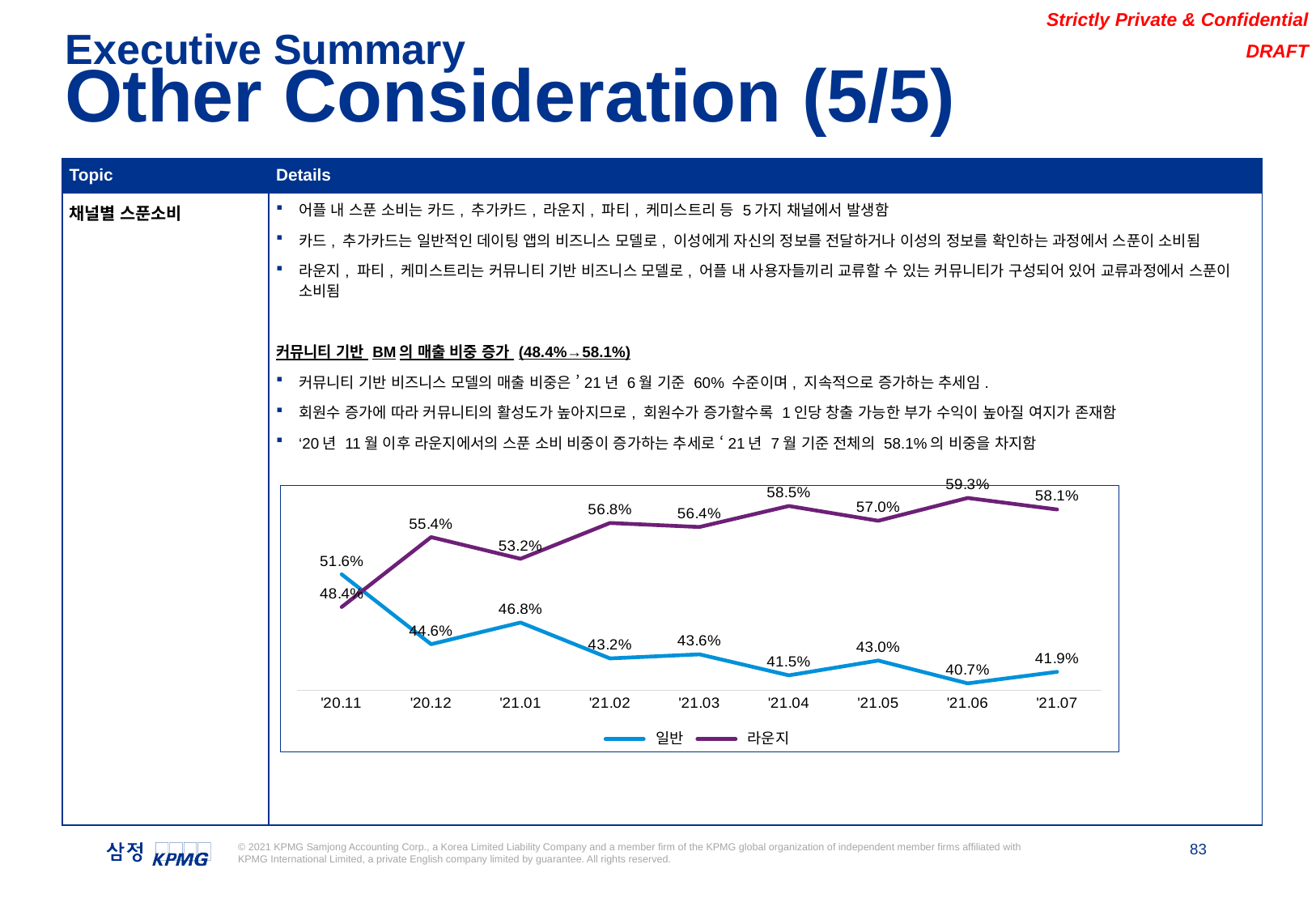

Executive Summary
Other Consideration (5/5)
| Topic | Details |
| --- | --- |
| 채널별 스푼소비 | 어플 내 스푼 소비는 카드, 추가카드, 라운지, 파티, 케미스트리 등 5가지 채널에서 발생함 카드, 추가카드는 일반적인 데이팅 앱의 비즈니스 모델로, 이성에게 자신의 정보를 전달하거나 이성의 정보를 확인하는 과정에서 스푼이 소비됨 라운지, 파티, 케미스트리는 커뮤니티 기반 비즈니스 모델로, 어플 내 사용자들끼리 교류할 수 있는 커뮤니티가 구성되어 있어 교류과정에서 스푼이 소비됨 커뮤니티 기반 BM의 매출 비중 증가 (48.4%→58.1%) 커뮤니티 기반 비즈니스 모델의 매출 비중은 ’21년 6월 기준 60% 수준이며, 지속적으로 증가하는 추세임. 회원수 증가에 따라 커뮤니티의 활성도가 높아지므로, 회원수가 증가할수록 1인당 창출 가능한 부가 수익이 높아질 여지가 존재함 ‘20년 11월 이후 라운지에서의 스푼 소비 비중이 증가하는 추세로 ‘21년 7월 기준 전체의 58.1%의 비중을 차지함 |

### Chart

| Category |  일반  |  라운지  |
|---|---|---|
| '20.11 | 0.5163642220941211 | 0.48363577790587886 |
| '20.12 | 0.44630483674810695 | 0.553695163251893 |
| '21.01 | 0.4680556204288216 | 0.5319443795711785 |
| '21.02 | 0.4320546364405027 | 0.5679453635594973 |
| '21.03 | 0.43612345779796213 | 0.5638765422020379 |
| '21.04 | 0.41504294303441897 | 0.5849570569655811 |
| '21.05 | 0.42991155735401 | 0.57008844264599 |
| '21.06 | 0.4070197687975352 | 0.5929802312024648 |
| '21.07 | 0.4185637303420213 | 0.5814362696579787 |